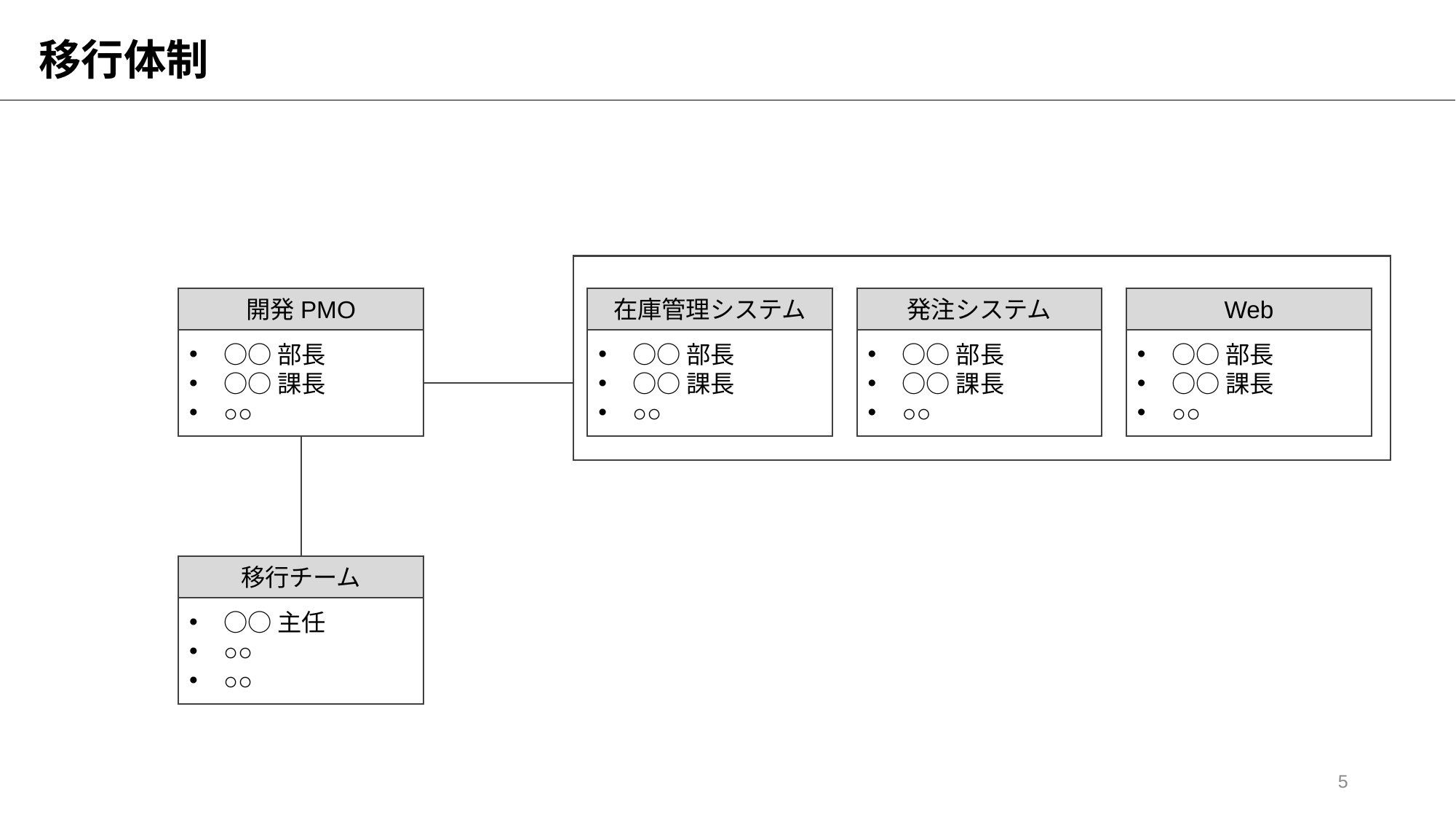

# 移行体制

開発PMO
在庫管理システム
発注システム
Web
○○部長
○○課長
○○
○○部長
○○課長
○○
○○部長
○○課長
○○
○○部長
○○課長
○○
移行チーム
○○主任
○○
○○
5